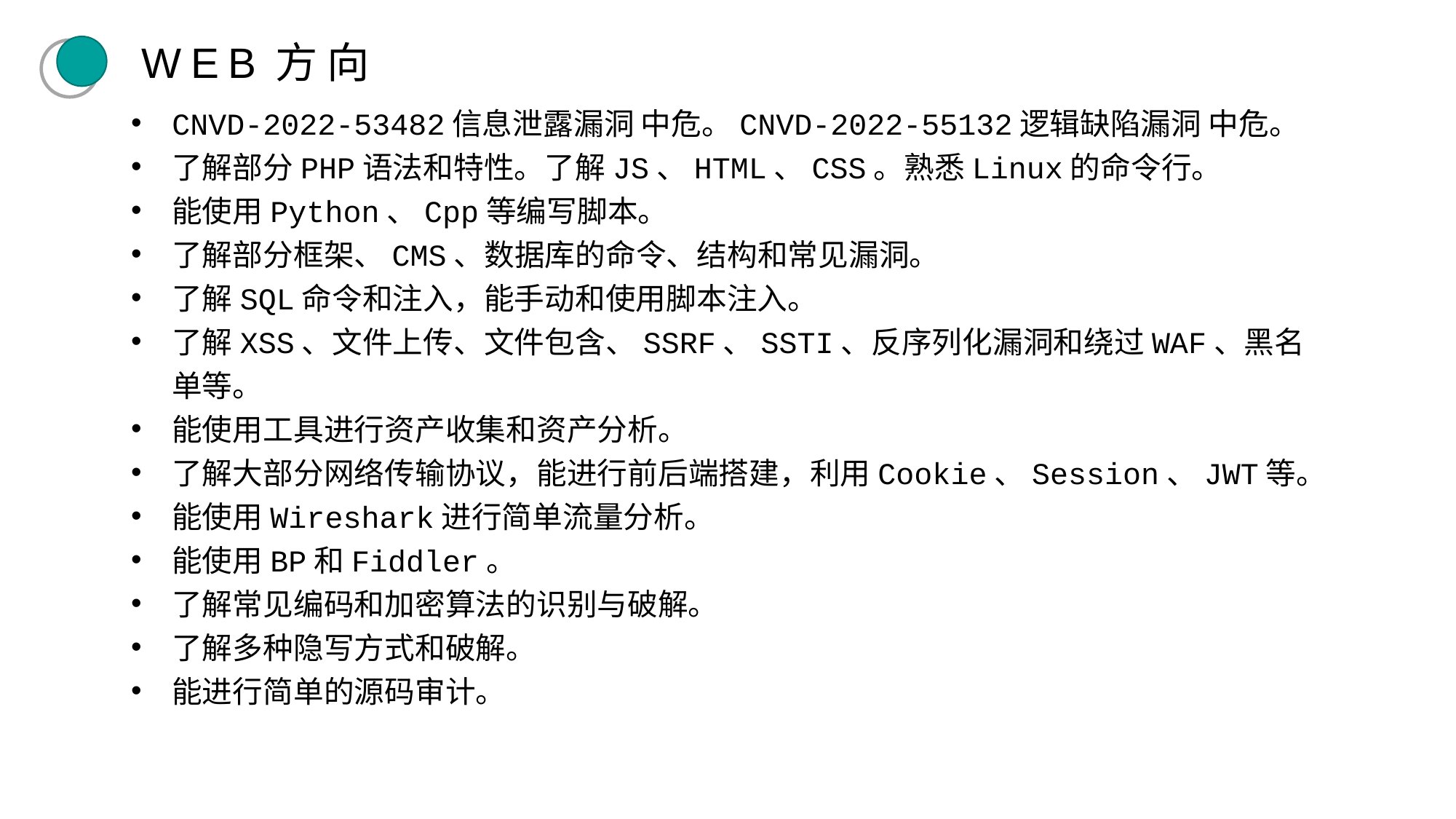

WEB方向

CNVD-2022-53482信息泄露漏洞 中危。CNVD-2022-55132逻辑缺陷漏洞 中危。
了解部分PHP语法和特性。了解JS、HTML、CSS。熟悉Linux的命令行。
能使用Python、Cpp等编写脚本。
了解部分框架、CMS、数据库的命令、结构和常见漏洞。
了解SQL命令和注入，能手动和使用脚本注入。
了解XSS、文件上传、文件包含、SSRF、SSTI、反序列化漏洞和绕过WAF、黑名单等。
能使用工具进行资产收集和资产分析。
了解大部分网络传输协议，能进行前后端搭建，利用Cookie、Session、JWT等。
能使用Wireshark进行简单流量分析。
能使用BP和Fiddler。
了解常见编码和加密算法的识别与破解‌。
了解多种隐写方式和破解。
能进行简单的源码审计。